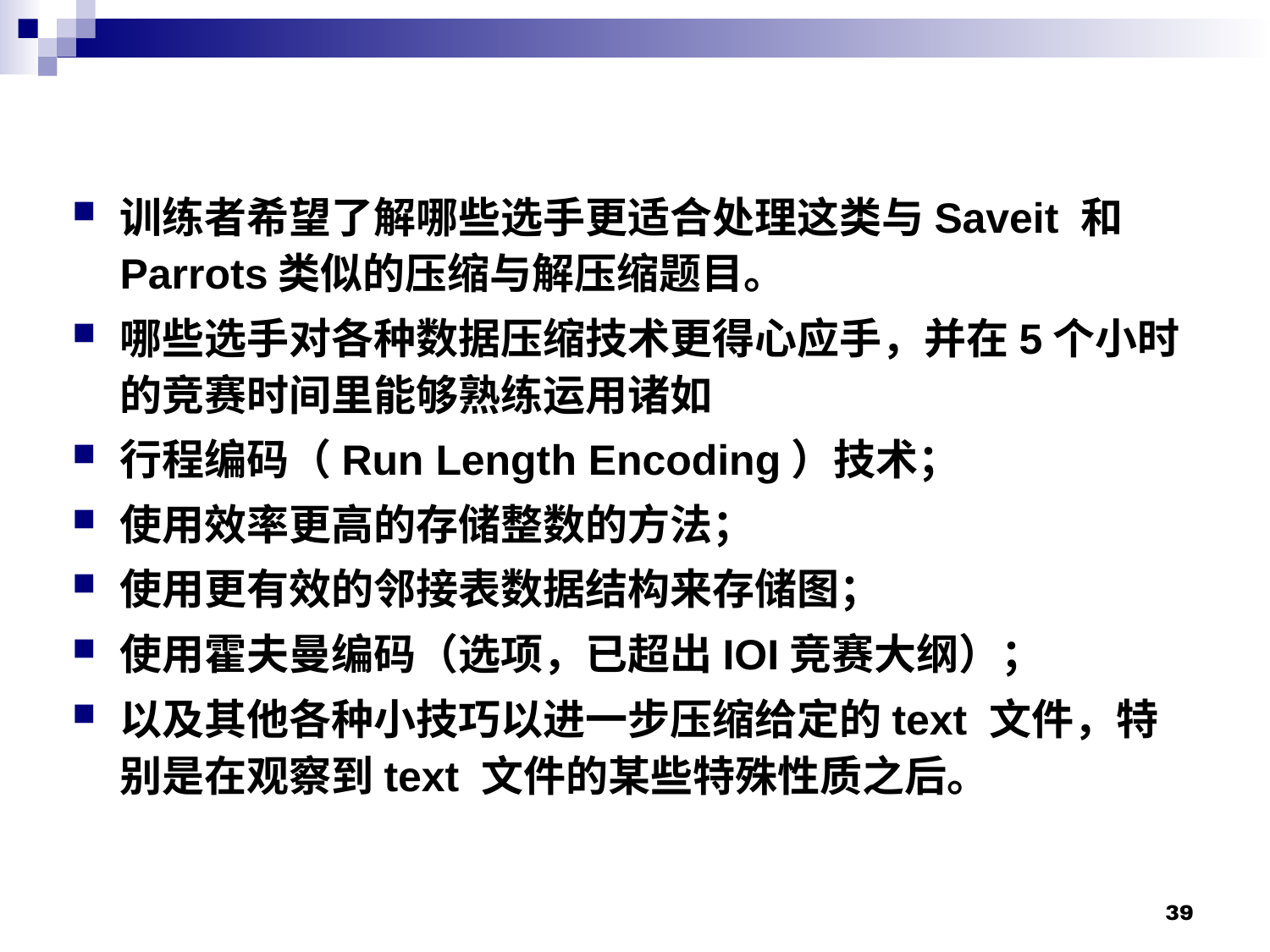

#
训练者希望了解哪些选手更适合处理这类与Saveit 和Parrots类似的压缩与解压缩题目。
哪些选手对各种数据压缩技术更得心应手，并在5个小时的竞赛时间里能够熟练运用诸如
行程编码（Run Length Encoding）技术；
使用效率更高的存储整数的方法；
使用更有效的邻接表数据结构来存储图；
使用霍夫曼编码（选项，已超出IOI竞赛大纲）；
以及其他各种小技巧以进一步压缩给定的text 文件，特别是在观察到text 文件的某些特殊性质之后。
39